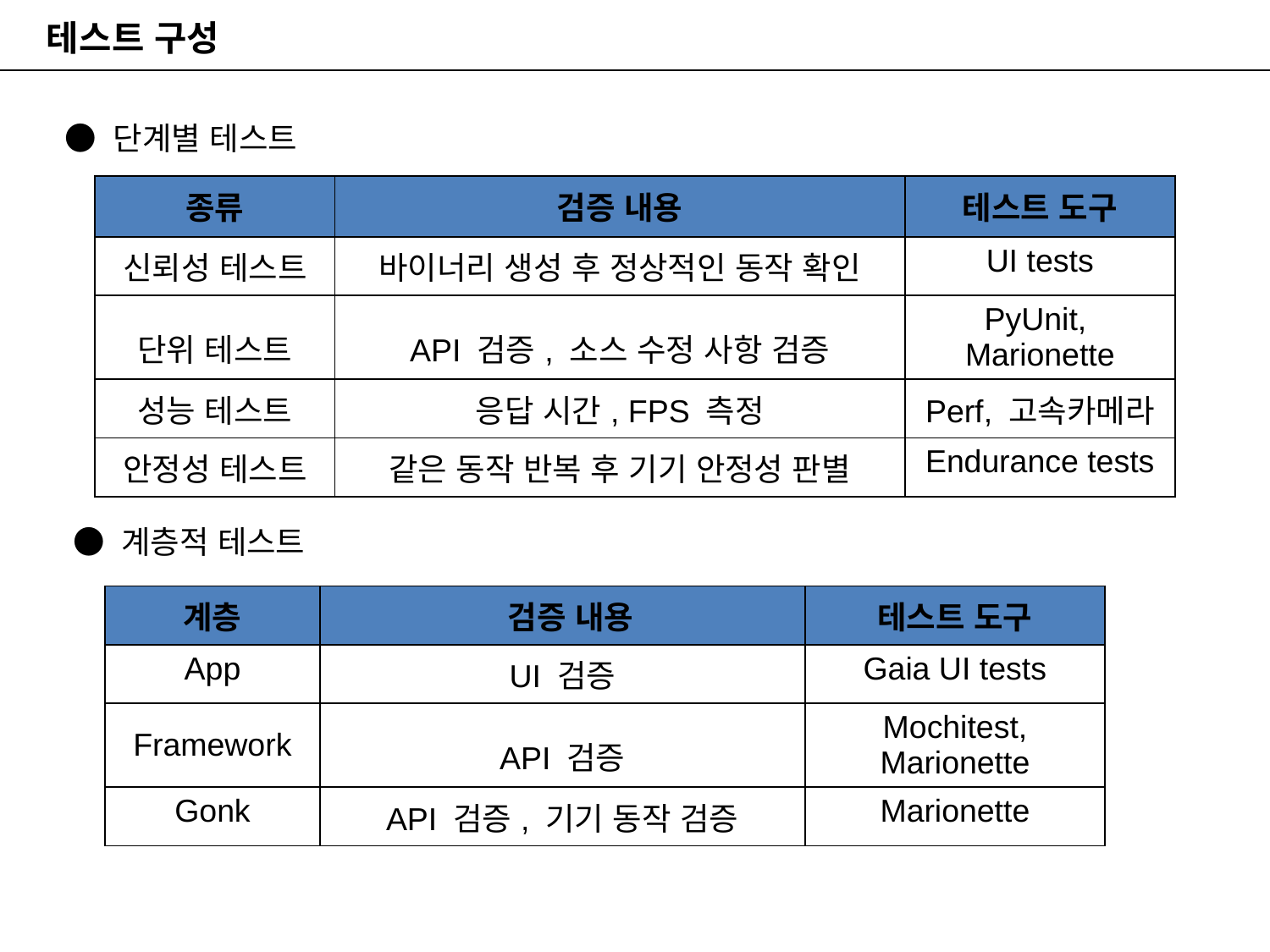

테스트 구성
● 단계별 테스트
| 종류 | 검증 내용 | 테스트 도구 |
| --- | --- | --- |
| 신뢰성 테스트 | 바이너리 생성 후 정상적인 동작 확인 | UI tests |
| 단위 테스트 | API 검증, 소스 수정 사항 검증 | PyUnit, Marionette |
| 성능 테스트 | 응답 시간, FPS 측정 | Perf, 고속카메라 |
| 안정성 테스트 | 같은 동작 반복 후 기기 안정성 판별 | Endurance tests |
● 계층적 테스트
| 계층 | 검증 내용 | 테스트 도구 |
| --- | --- | --- |
| App | UI 검증 | Gaia UI tests |
| Framework | API 검증 | Mochitest, Marionette |
| Gonk | API 검증, 기기 동작 검증 | Marionette |